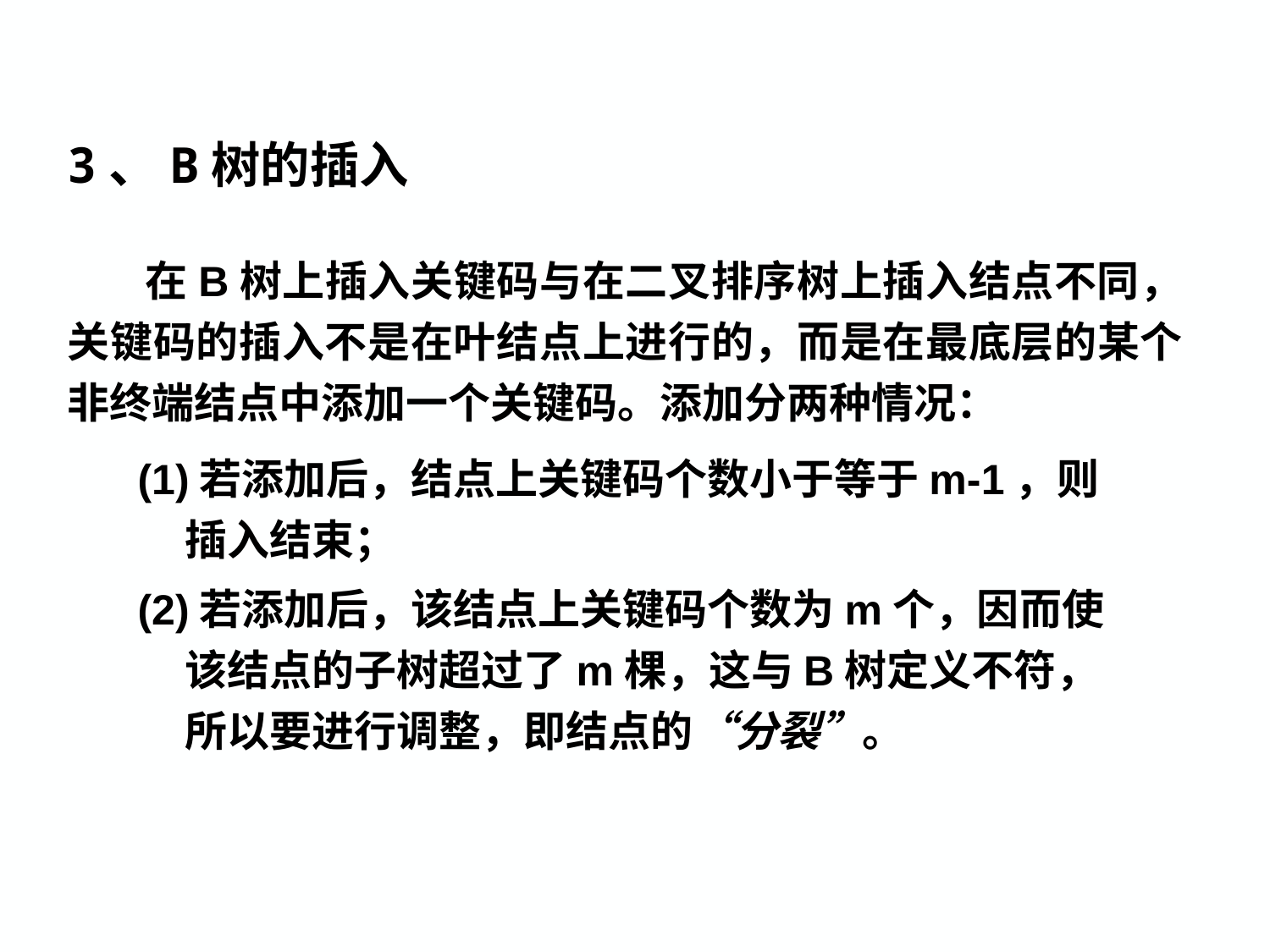

3、B树的插入

        在B树上插入关键码与在二叉排序树上插入结点不同，关键码的插入不是在叶结点上进行的，而是在最底层的某个非终端结点中添加一个关键码。添加分两种情况：

(1)若添加后，结点上关键码个数小于等于m-1，则插入结束；
(2)若添加后，该结点上关键码个数为m个，因而使该结点的子树超过了m棵，这与B树定义不符，所以要进行调整，即结点的“分裂”。